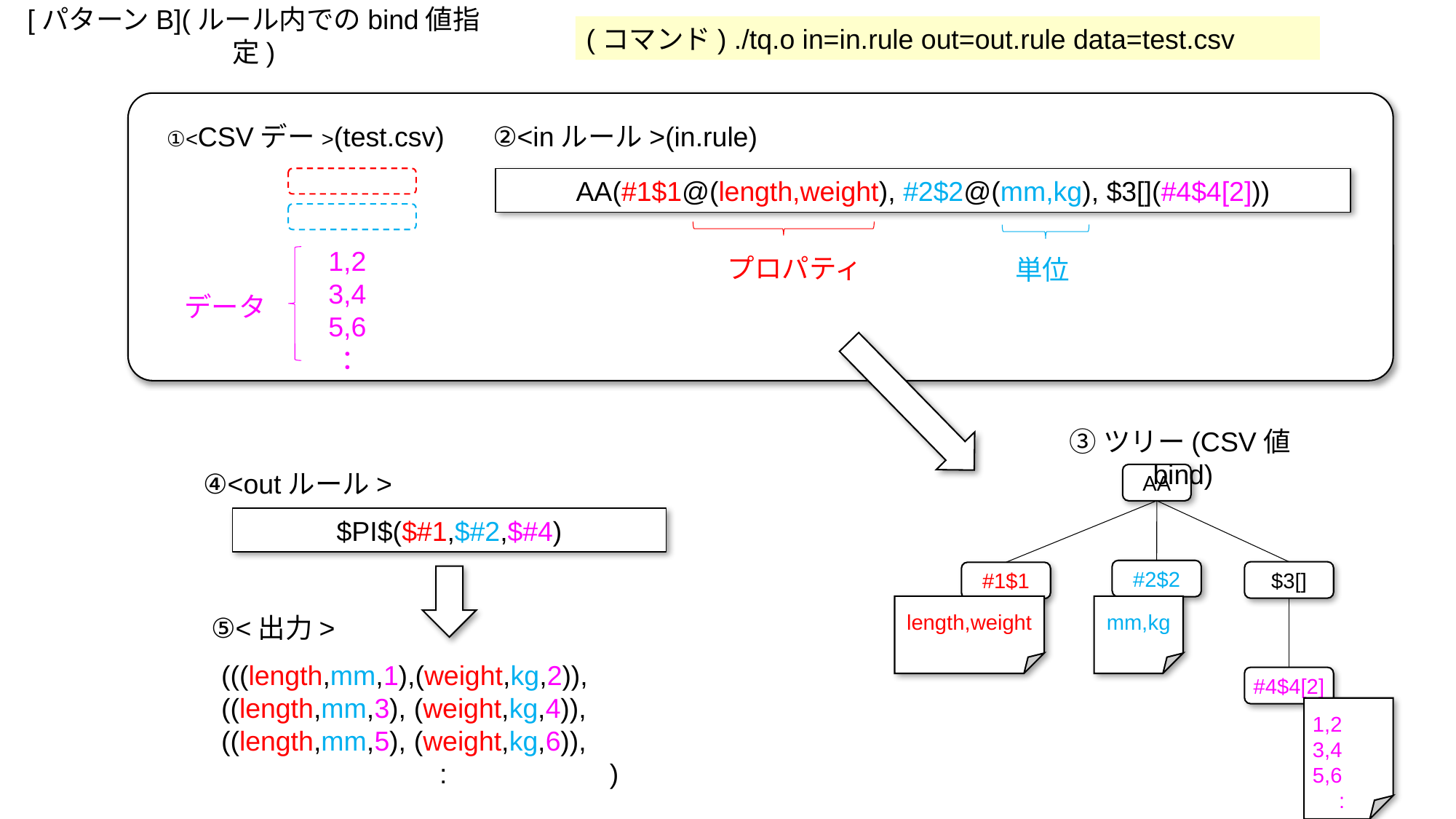

[パターンB](ルール内でのbind値指定)
(コマンド) ./tq.o in=in.rule out=out.rule data=test.csv

①<CSVデー>(test.csv)
②<inルール>(in.rule)

AA(#1$1@(length,weight), #2$2@(mm,kg), $3[](#4$4[2]))

1,2
3,4
5,6
 ：
プロパティ

単位
データ

③ツリー(CSV値bind)
④<outルール>
AA
$PI$($#1,$#2,$#4)
#2$2
$3[]
#1$1

length,weight

mm,kg

⑤<出力>
(((length,mm,1),(weight,kg,2)),
((length,mm,3), (weight,kg,4)),
((length,mm,5), (weight,kg,6)),
		:	        )
#4$4[2]
1,2
3,4
5,6
　: